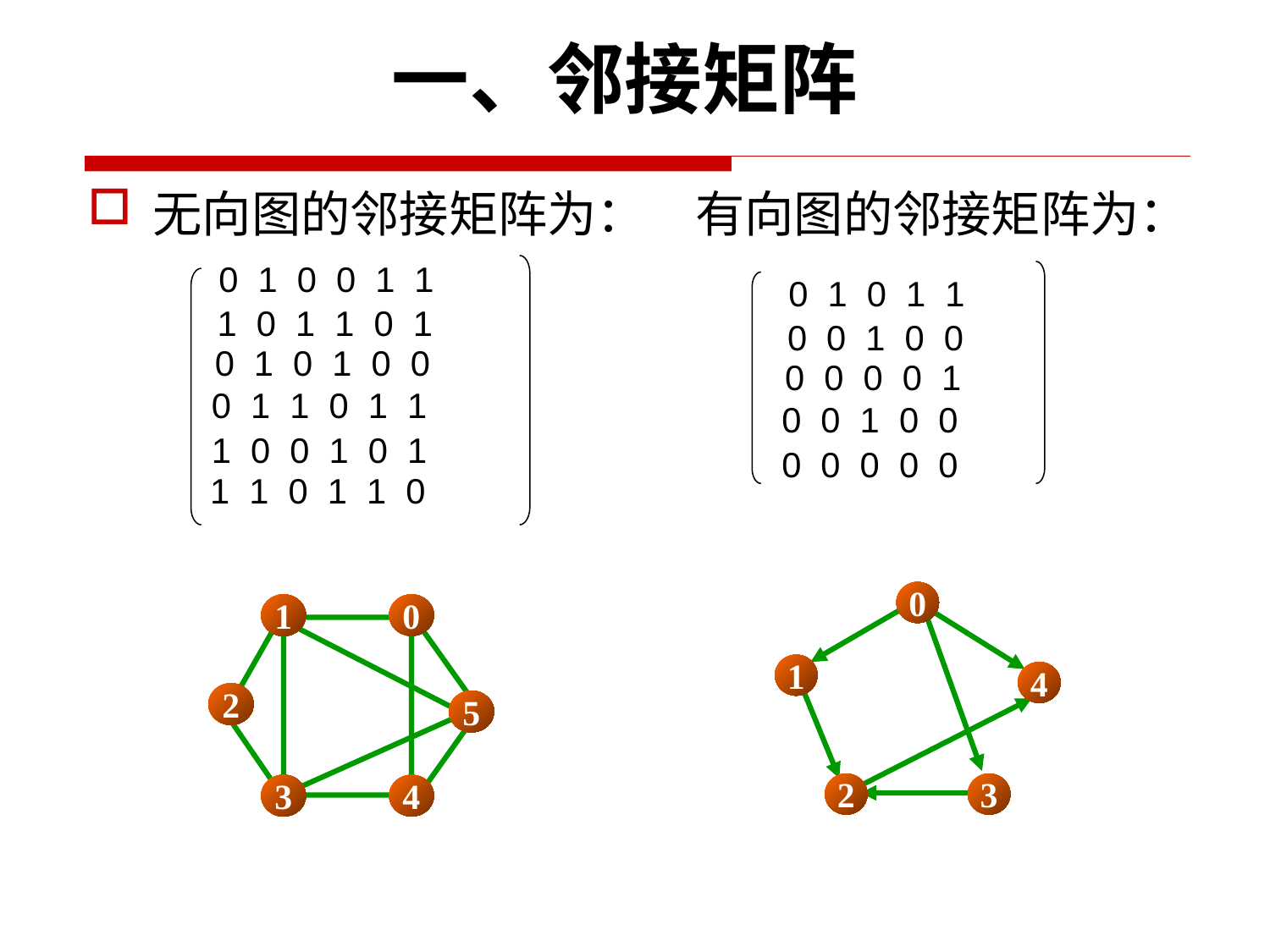

一、邻接矩阵
无向图的邻接矩阵为：　有向图的邻接矩阵为：

0  1  0  0  1  1

0  1  0  1  1
1  0  1  1  0  1
0  0  1  0  0
0  1  0  1  0  0
0  0  0  0  1
0  1  1  0  1  1
0  0  1  0  0
1  0  0  1  0  1
0  0  0  0  0
1  1  0  1  1  0
0

1
4

2
3

1
0
2
5
3
4